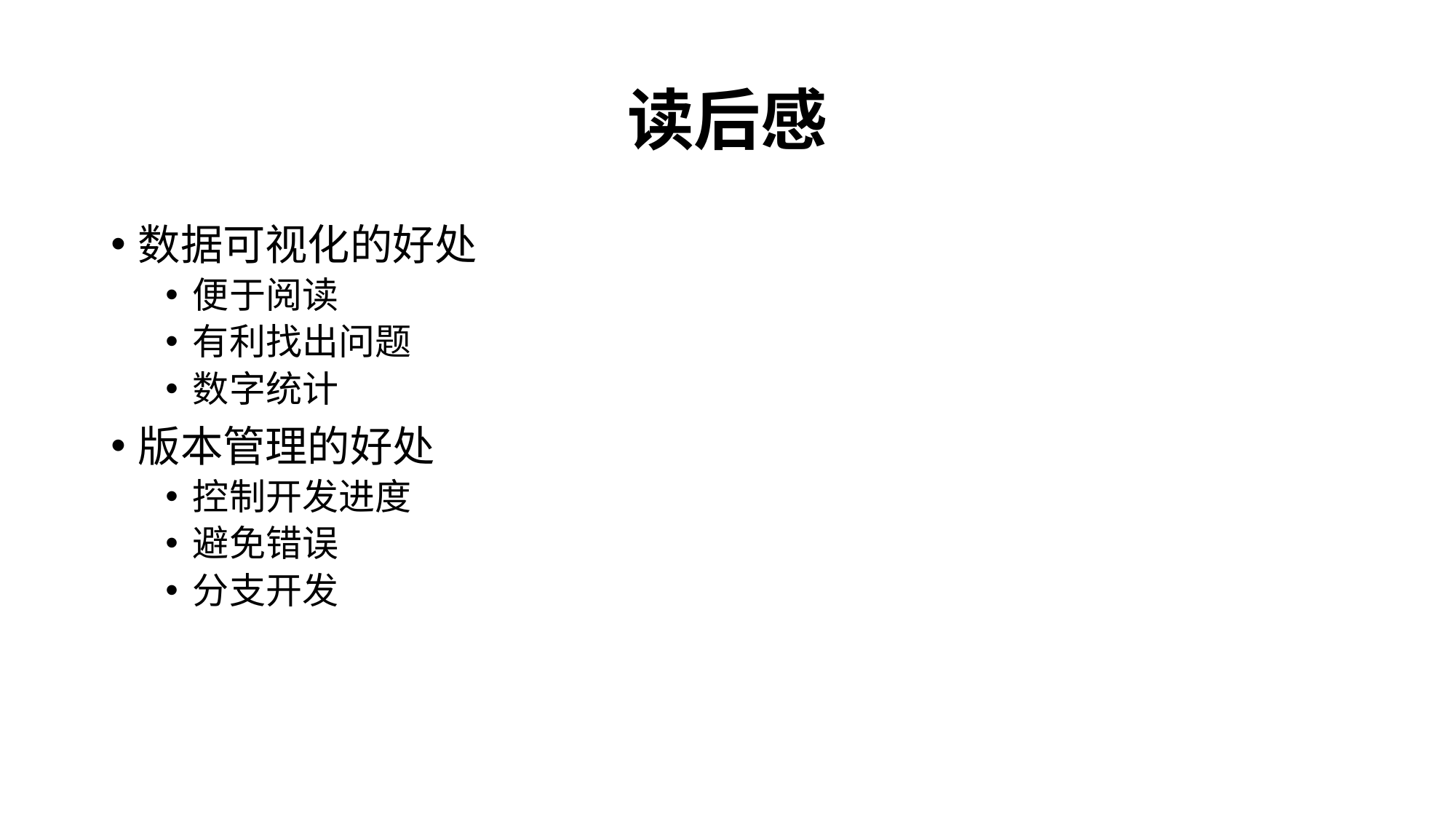

# 读后感
数据可视化的好处
便于阅读
有利找出问题
数字统计
版本管理的好处
控制开发进度
避免错误
分支开发